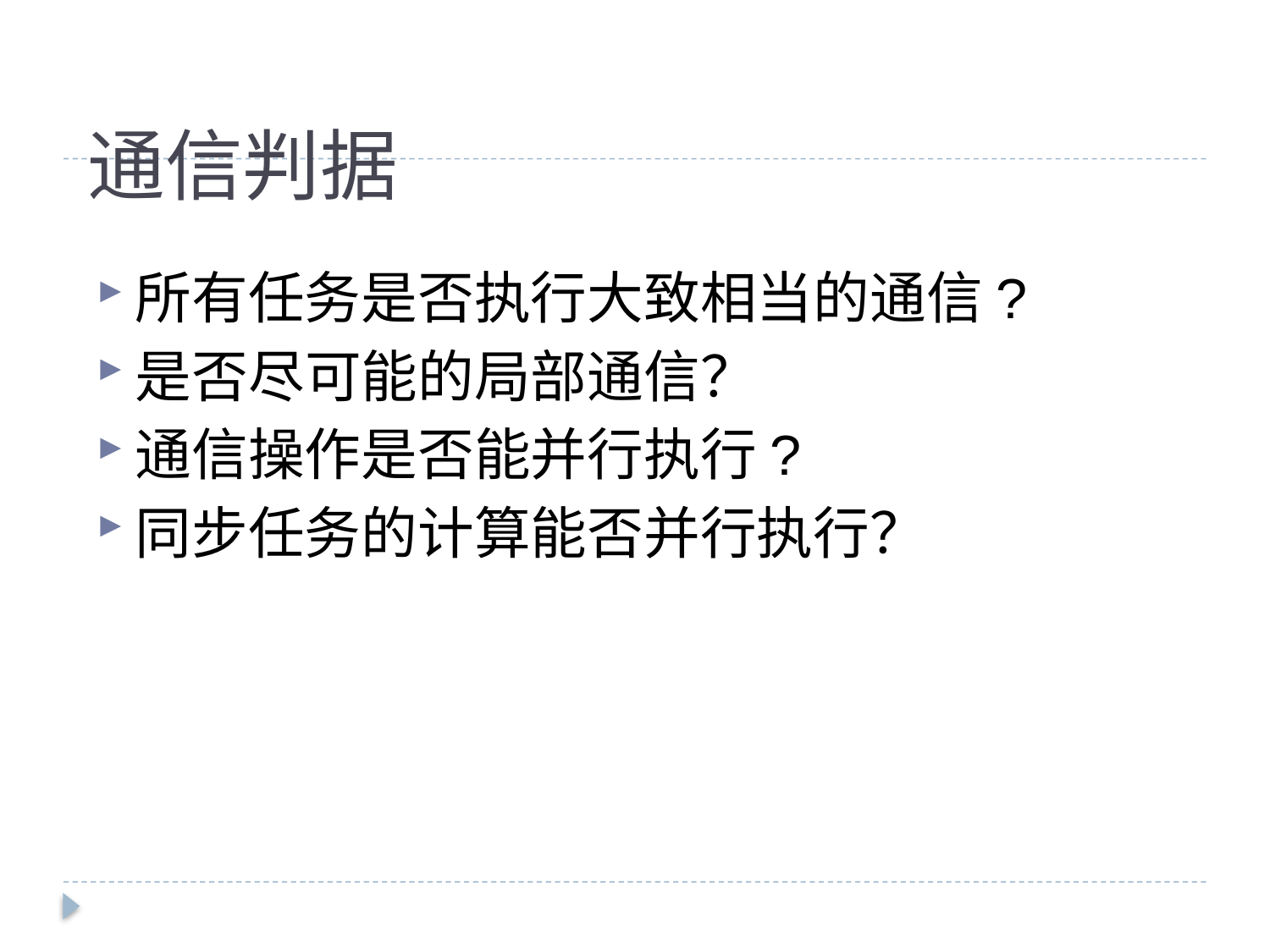

# 通信判据
所有任务是否执行大致相当的通信?
是否尽可能的局部通信？
通信操作是否能并行执行?
同步任务的计算能否并行执行？